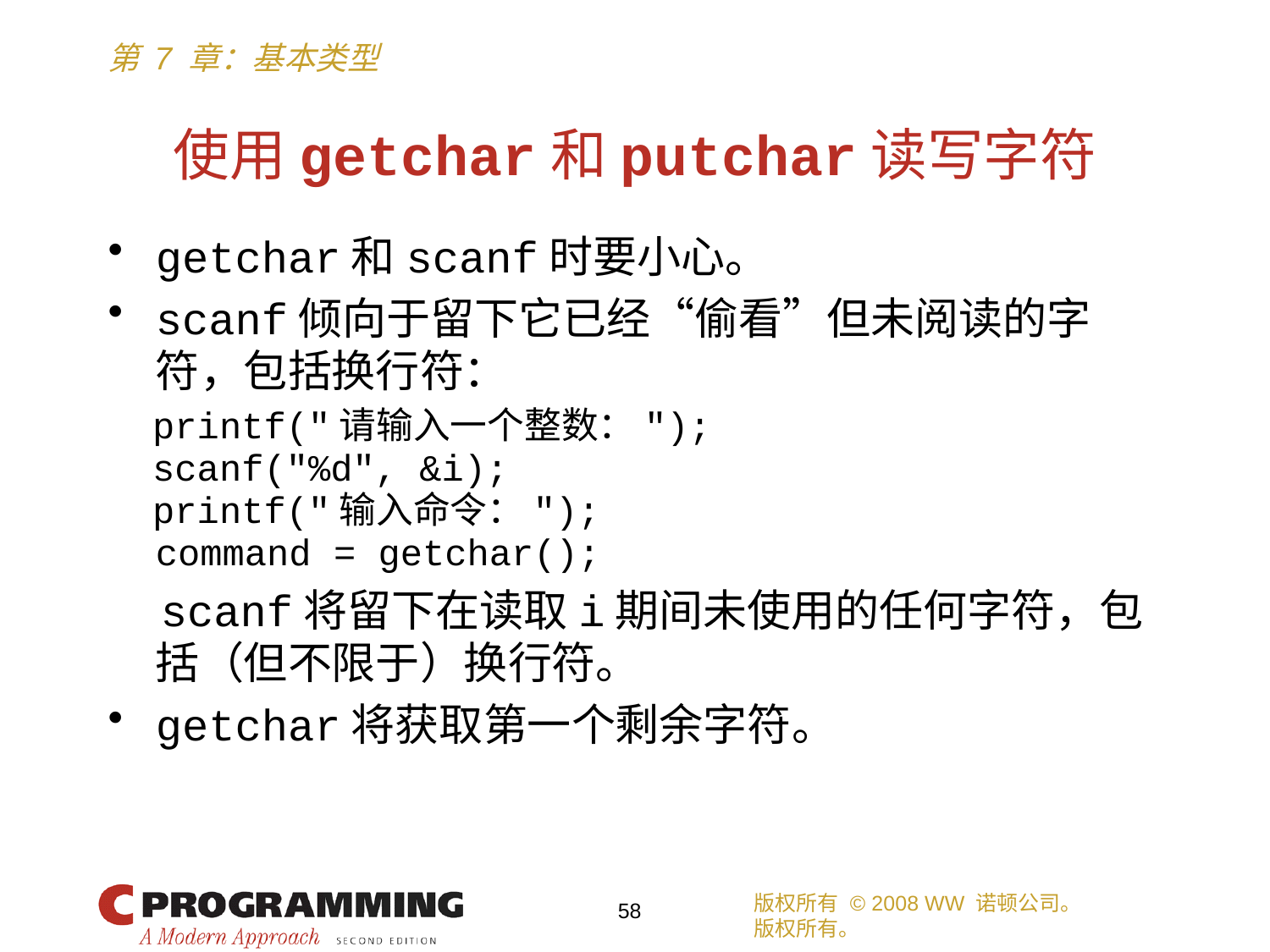

# 使用getchar和putchar读写字符
getchar和scanf时要小心。
scanf倾向于留下它已经“偷看”但未阅读的字符，包括换行符：
  printf("请输入一个整数：");
  scanf("%d", &i);
  printf("输入命令：");
	command = getchar();
  scanf将留下在读取i期间未使用的任何字符，包括（但不限于）换行符。
getchar将获取第一个剩余字符。

版权所有 © 2008 WW 诺顿公司。
版权所有。
58